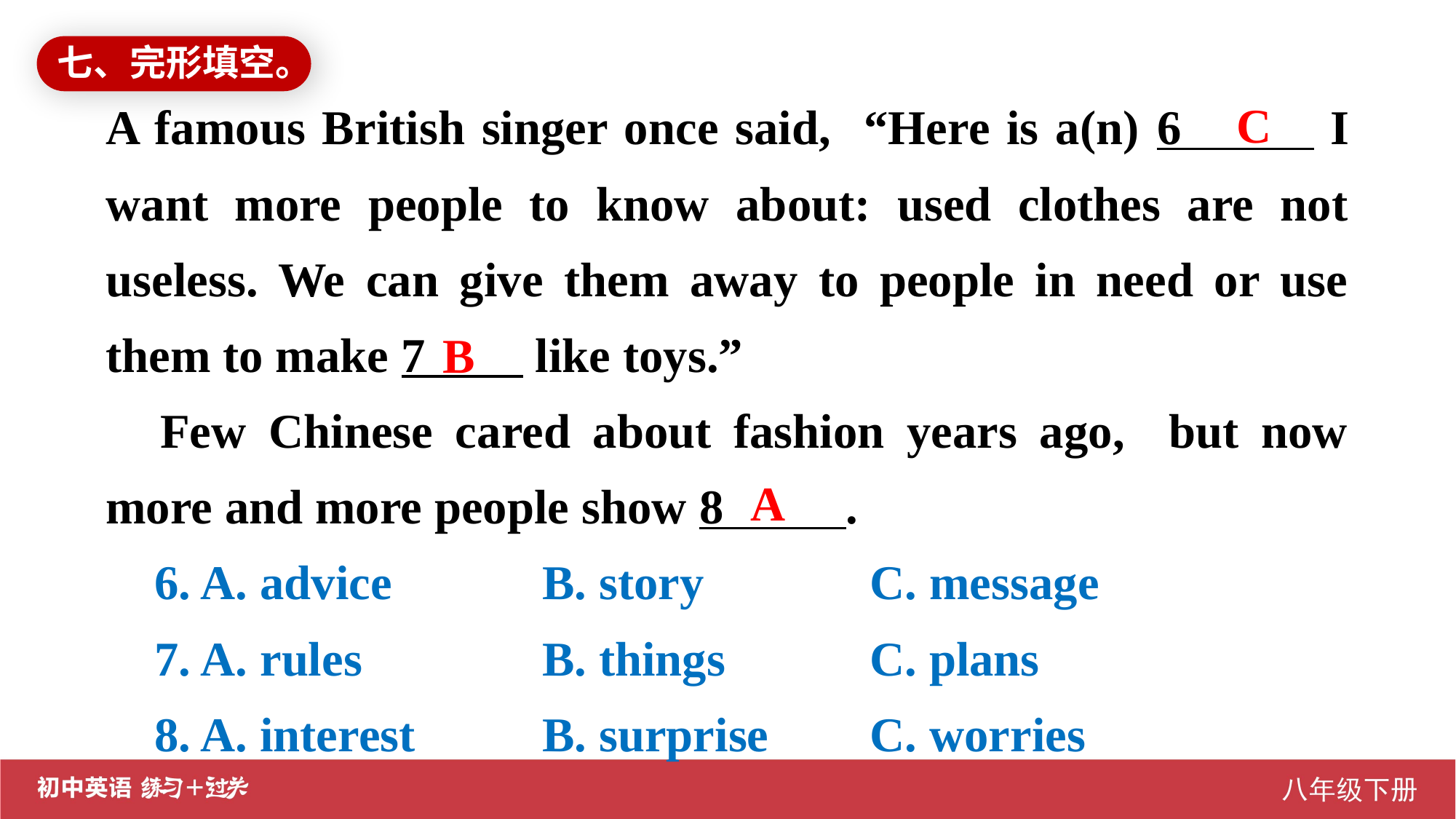

七、完形填空。

A famous British singer once said,  “Here is a(n) 6         I want more people to know about: used clothes are not useless. We can give them away to people in need or use them to make 7         like toys.”
Few Chinese cared about fashion years ago,  but now more and more people show 8          .
    6. A. advice		B. story		C. message
    7. A. rules		B. things		C. plans
    8. A. interest		B. surprise	C. worries
C
B
A